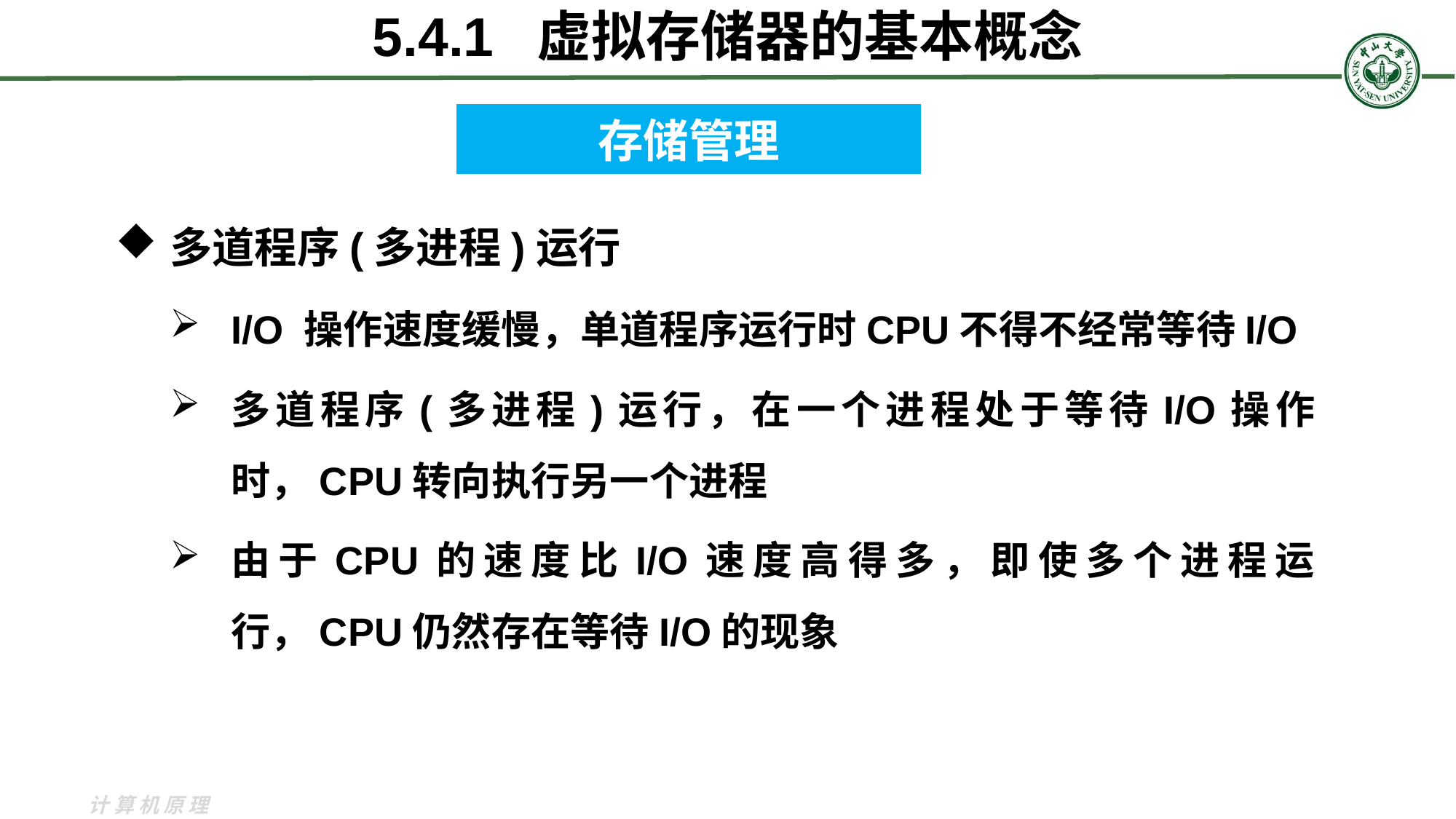

5.4.1  虚拟存储器的基本概念
存储管理
多道程序(多进程)运行
I/O 操作速度缓慢，单道程序运行时CPU不得不经常等待I/O
多道程序(多进程)运行，在一个进程处于等待I/O操作时，CPU转向执行另一个进程
由于CPU的速度比I/O速度高得多，即使多个进程运行，CPU仍然存在等待I/O的现象